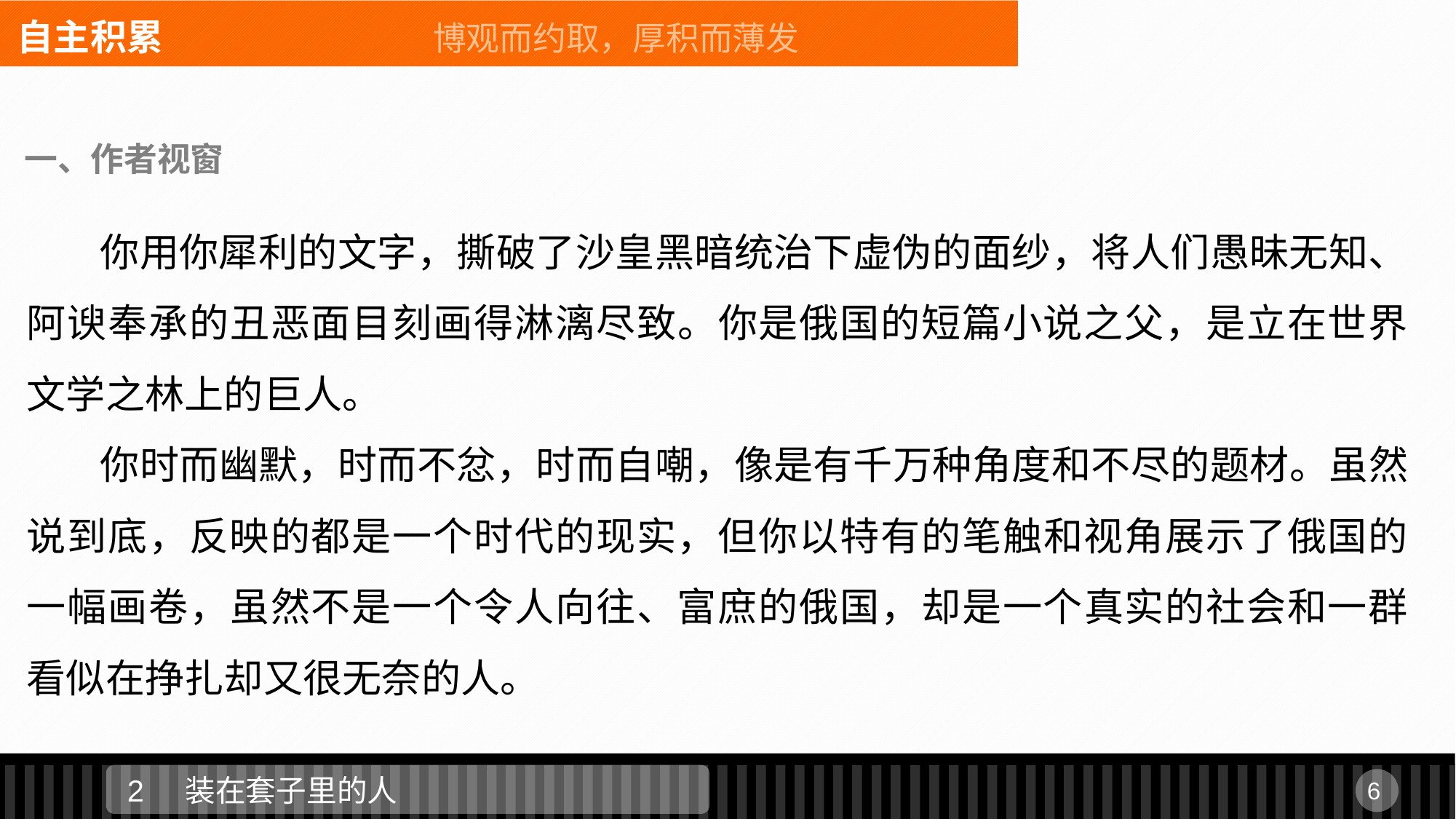

自主积累                                 博观而约取，厚积而薄发
一、作者视窗
       你用你犀利的文字，撕破了沙皇黑暗统治下虚伪的面纱，将人们愚昧无知、阿谀奉承的丑恶面目刻画得淋漓尽致。你是俄国的短篇小说之父，是立在世界文学之林上的巨人。
       你时而幽默，时而不忿，时而自嘲，像是有千万种角度和不尽的题材。虽然说到底，反映的都是一个时代的现实，但你以特有的笔触和视角展示了俄国的一幅画卷，虽然不是一个令人向往、富庶的俄国，却是一个真实的社会和一群看似在挣扎却又很无奈的人。